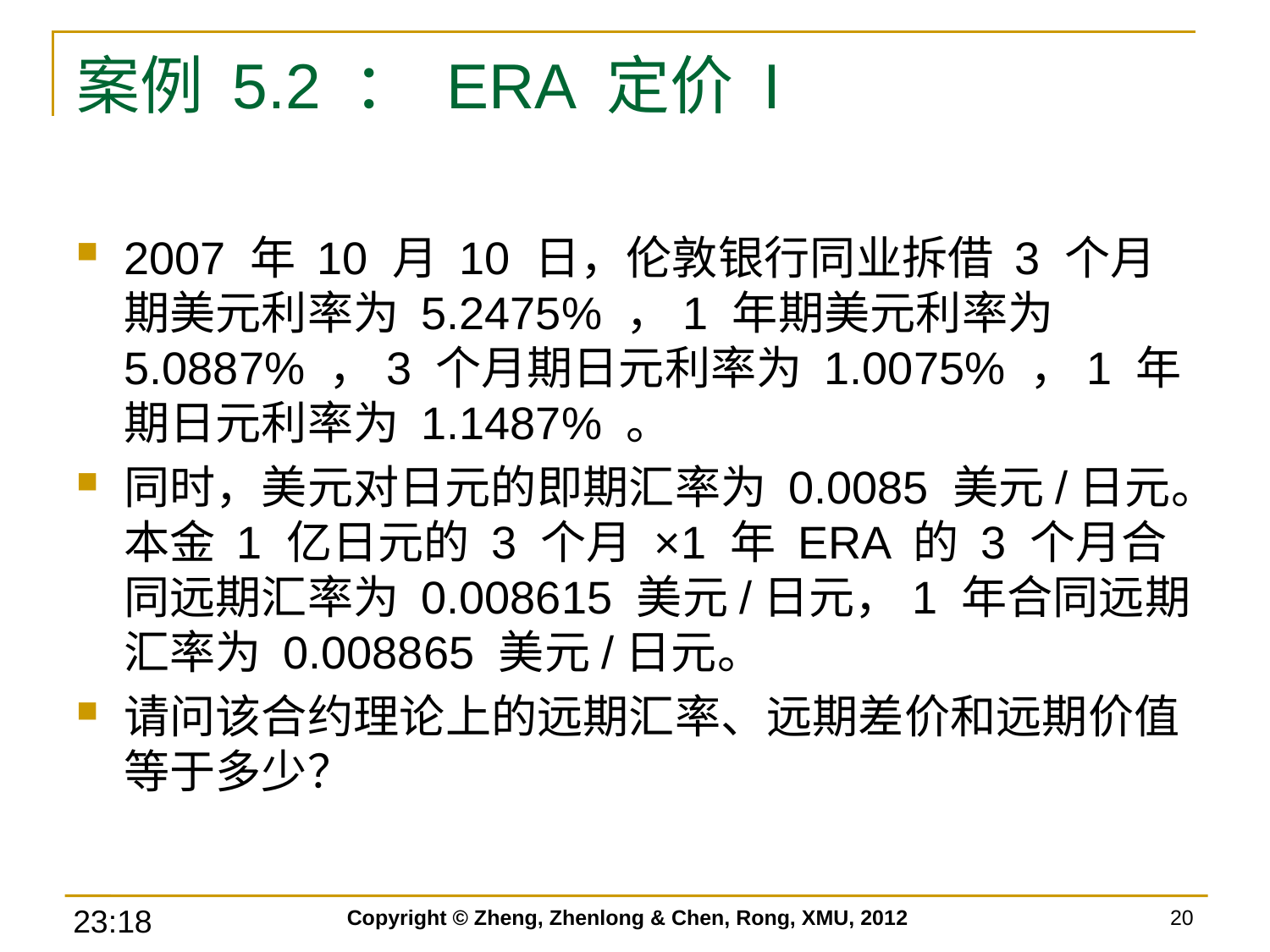

# 案例 5.2 ： ERA 定价 I
2007 年 10 月 10 日，伦敦银行同业拆借 3 个月期美元利率为 5.2475% ，1 年期美元利率为 5.0887% ，3 个月期日元利率为 1.0075% ，1 年期日元利率为 1.1487% 。
同时，美元对日元的即期汇率为 0.0085 美元/日元。本金 1 亿日元的 3 个月 ×1 年 ERA 的 3 个月合同远期汇率为 0.008615 美元/日元，1 年合同远期汇率为 0.008865 美元/日元。
请问该合约理论上的远期汇率、远期差价和远期价值等于多少？
Copyright © Zheng, Zhenlong & Chen, Rong, XMU, 2012
20